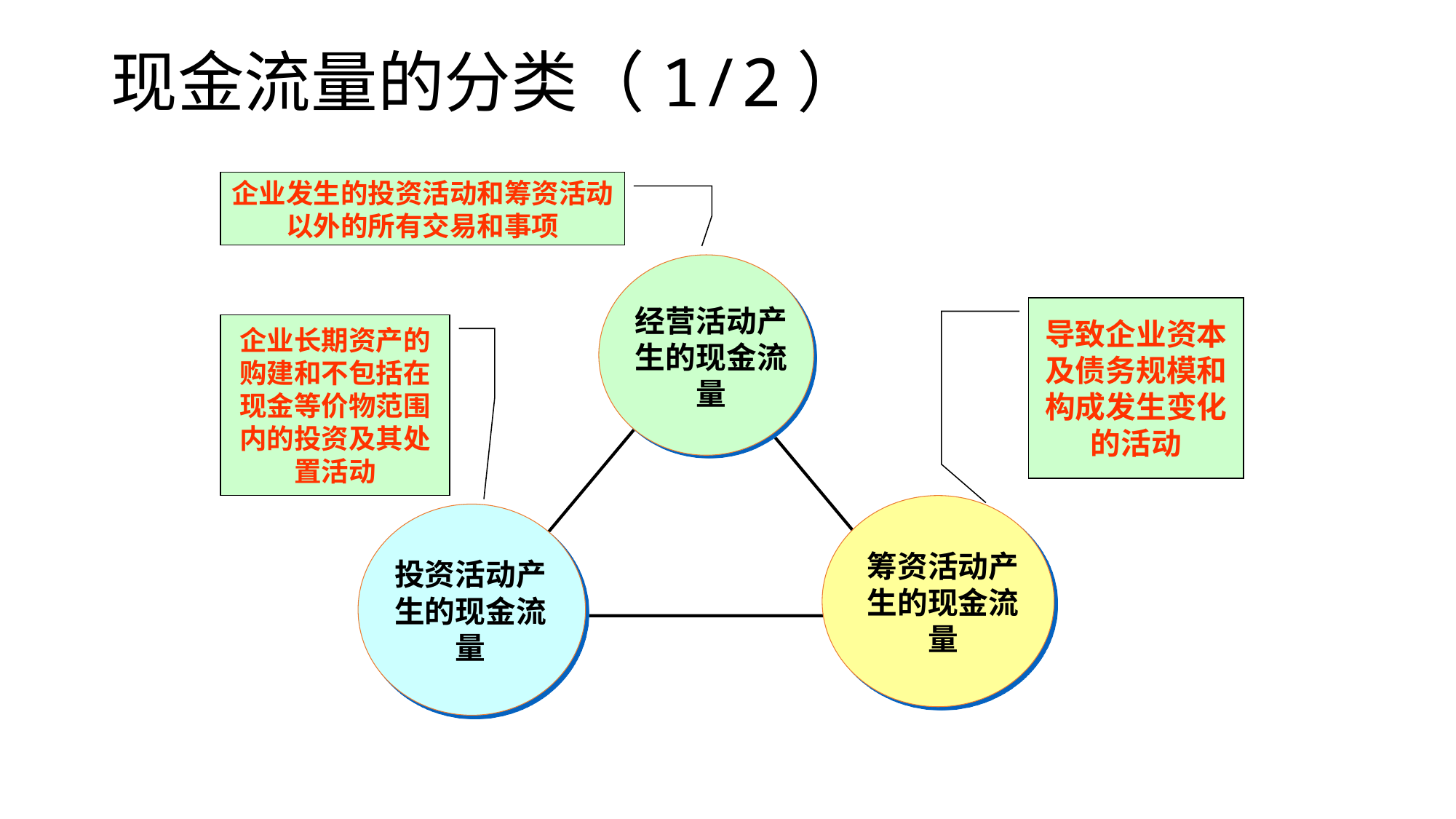

# 现金流量的分类（1/2）
企业发生的投资活动和筹资活动以外的所有交易和事项

导致企业资本及债务规模和构成发生变化的活动
经营活动产生的现金流量
企业长期资产的购建和不包括在现金等价物范围内的投资及其处置活动

筹资活动产生的现金流量
投资活动产生的现金流量
2023/3/30
17